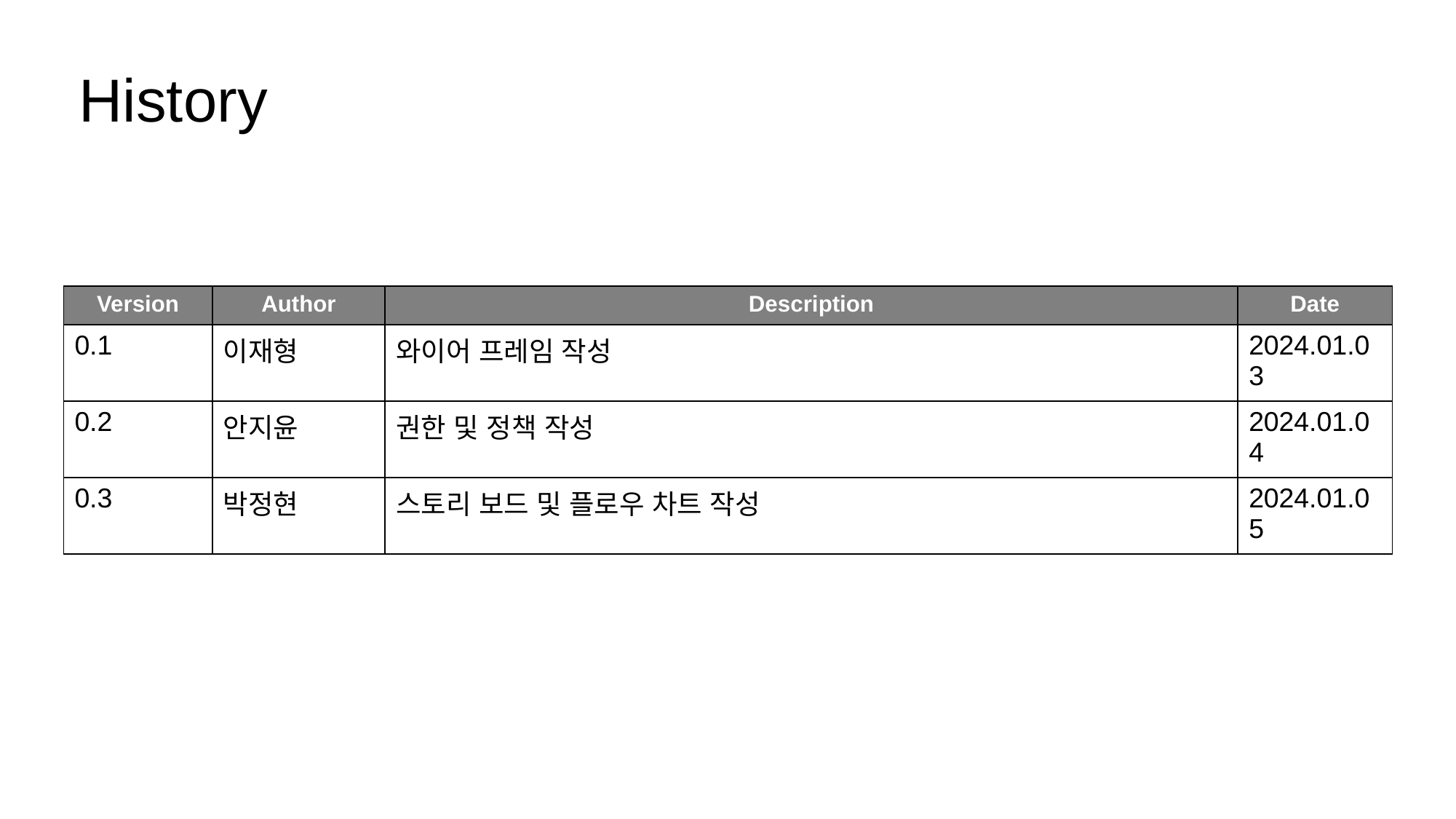

History
| Version | Author | Description | Date |
| --- | --- | --- | --- |
| 0.1 | 이재형 | 와이어 프레임 작성 | 2024.01.03 |
| 0.2 | 안지윤 | 권한 및 정책 작성 | 2024.01.04 |
| 0.3 | 박정현 | 스토리 보드 및 플로우 차트 작성 | 2024.01.05 |